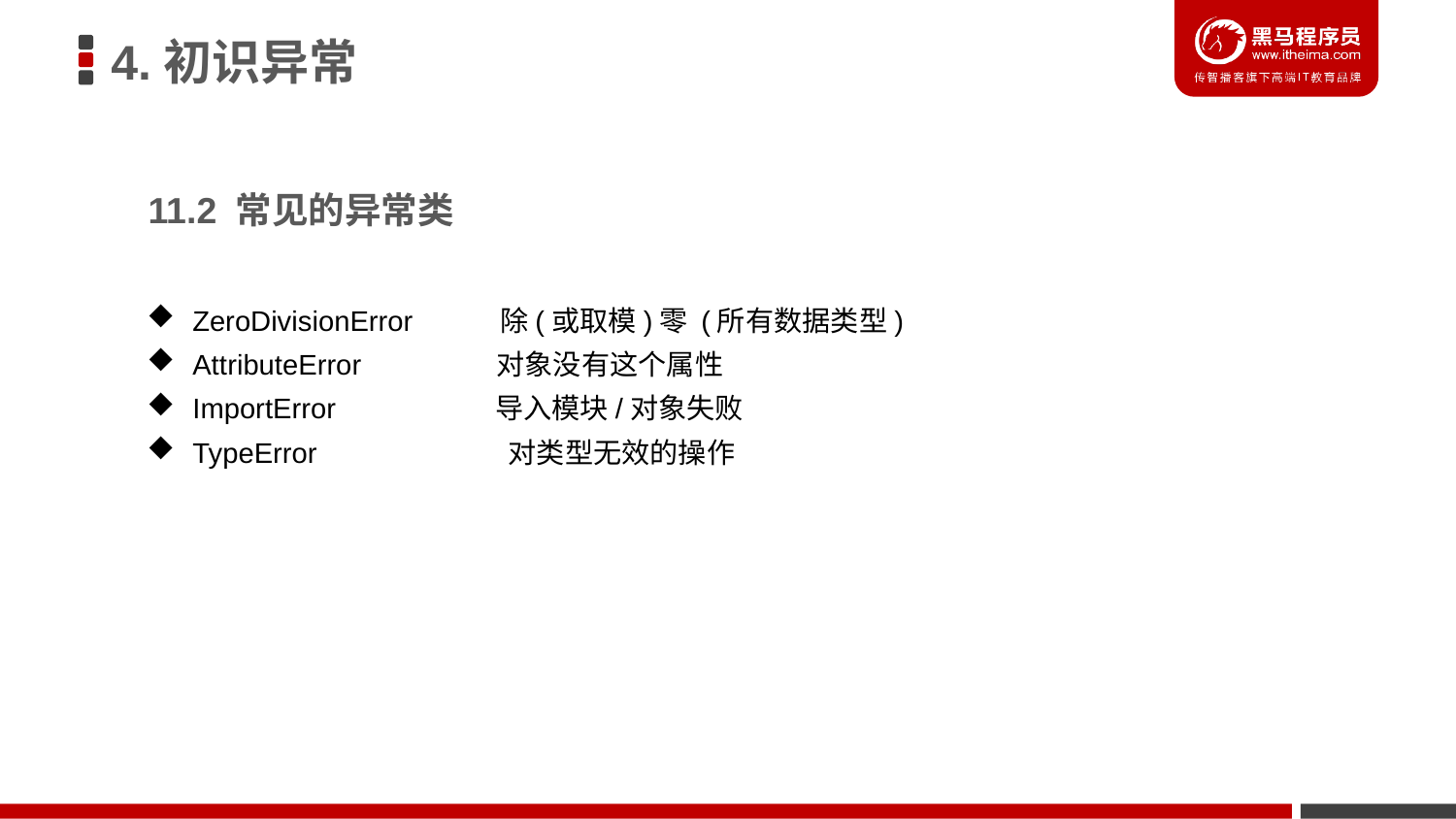

4.初识异常

11.2 常见的异常类
ZeroDivisionError          除(或取模)零 (所有数据类型)
AttributeError                对象没有这个属性
ImportError                   导入模块/对象失败
TypeError                       对类型无效的操作